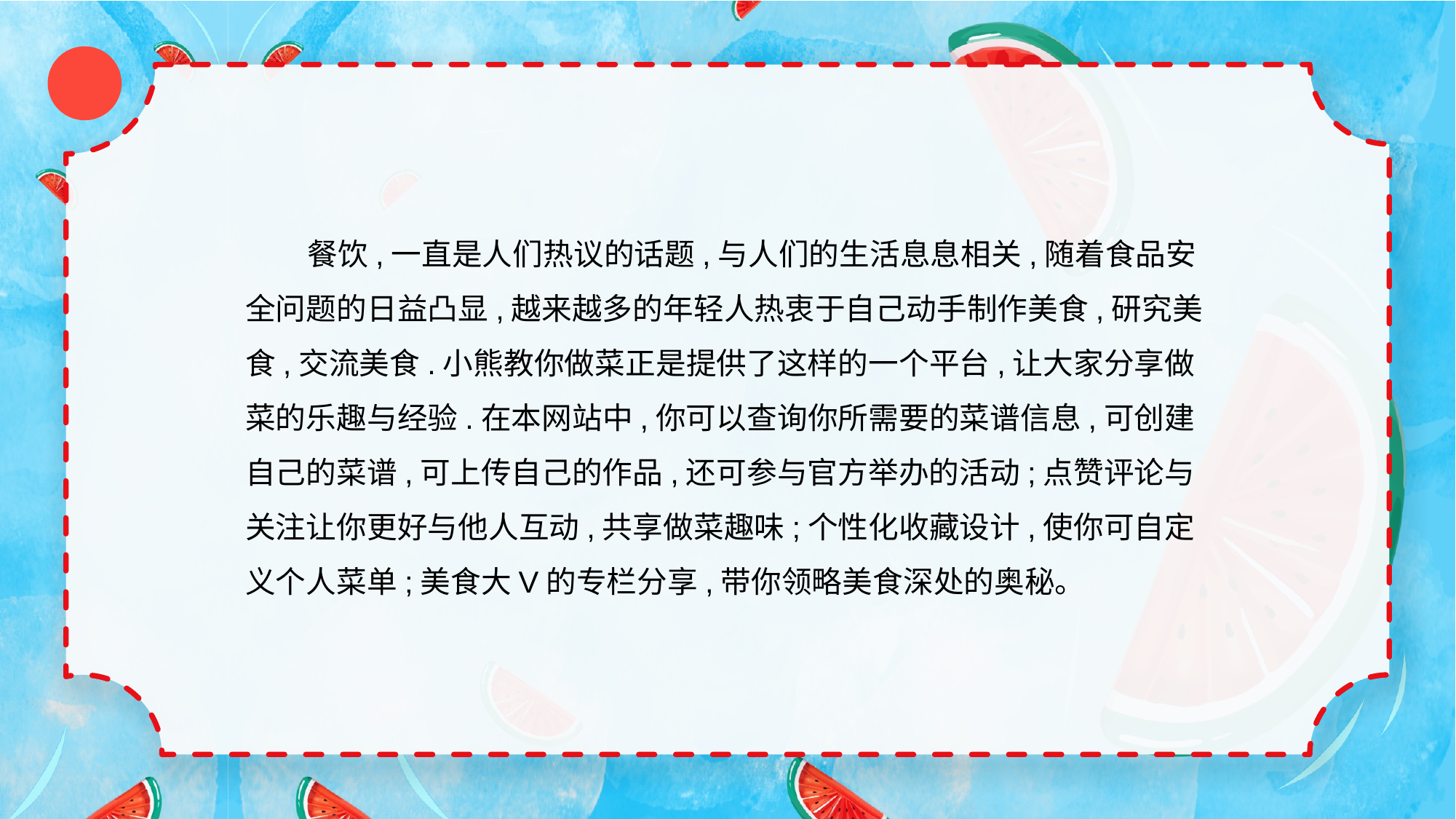

餐饮,一直是人们热议的话题,与人们的生活息息相关,随着食品安全问题的日益凸显,越来越多的年轻人热衷于自己动手制作美食,研究美食,交流美食.小熊教你做菜正是提供了这样的一个平台,让大家分享做菜的乐趣与经验.在本网站中,你可以查询你所需要的菜谱信息,可创建自己的菜谱,可上传自己的作品,还可参与官方举办的活动;点赞评论与关注让你更好与他人互动,共享做菜趣味;个性化收藏设计,使你可自定义个人菜单;美食大V的专栏分享,带你领略美食深处的奥秘。